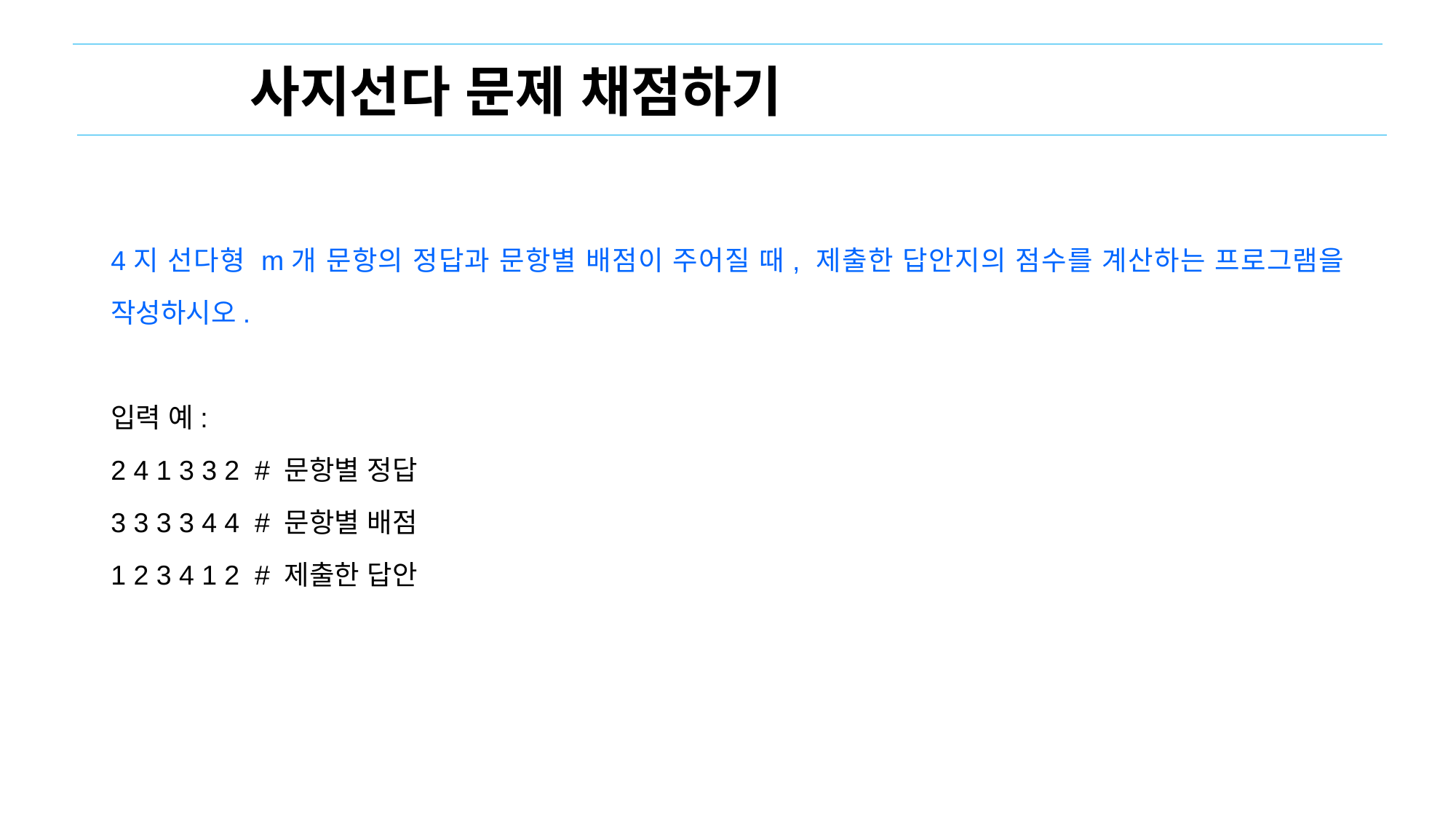

사지선다 문제 채점하기
4지 선다형 m개 문항의 정답과 문항별 배점이 주어질 때, 제출한 답안지의 점수를 계산하는 프로그램을 작성하시오.

입력 예:
2 4 1 3 3 2  # 문항별 정답
3 3 3 3 4 4  # 문항별 배점
1 2 3 4 1 2  # 제출한 답안